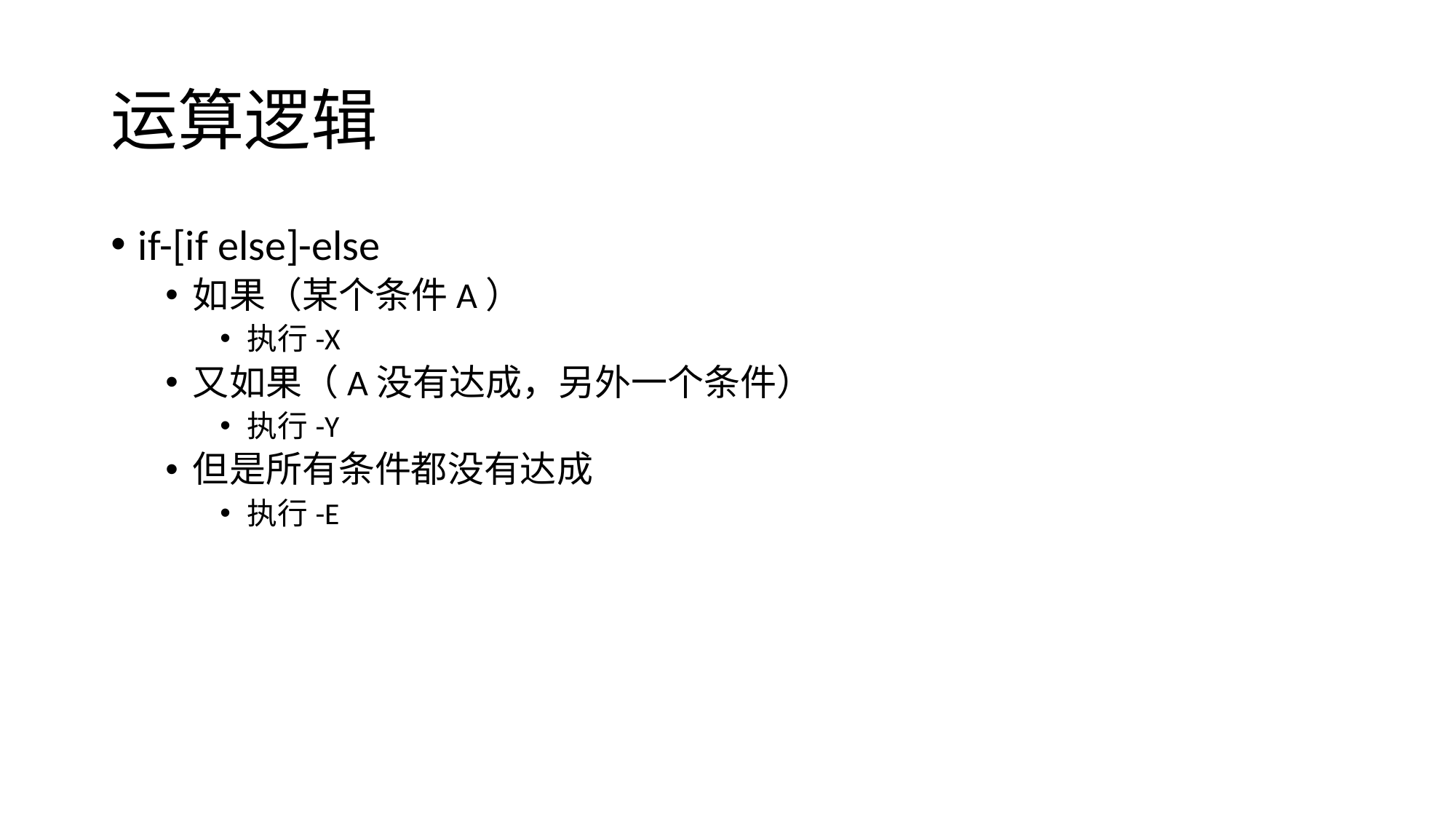

# 运算逻辑
if-[if else]-else
如果（某个条件A）
执行-X
又如果（A没有达成，另外一个条件）
执行-Y
但是所有条件都没有达成
执行-E